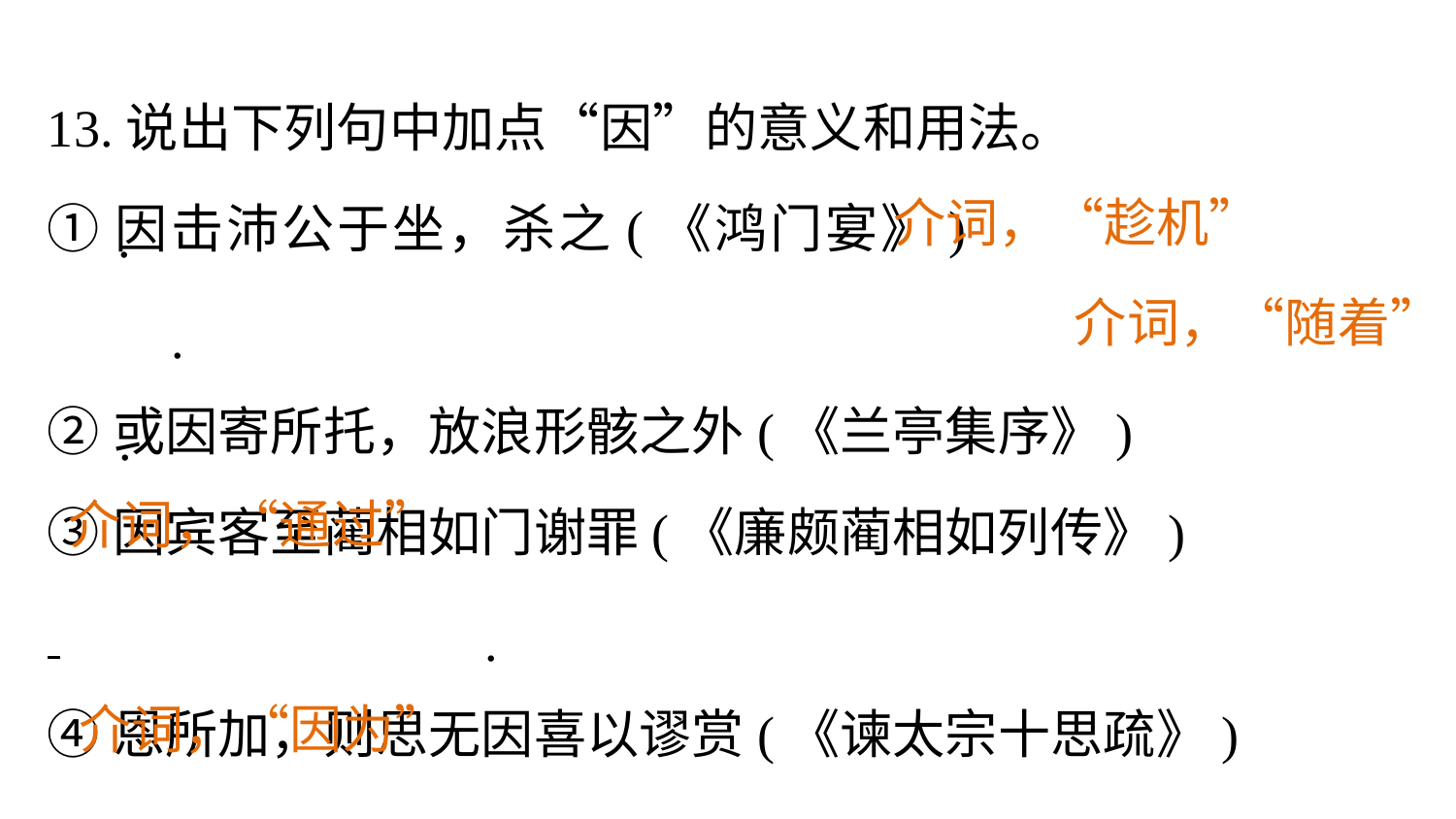

13.说出下列句中加点“因”的意义和用法。
①因击沛公于坐，杀之(《鸿门宴》)
②或因寄所托，放浪形骸之外(《兰亭集序》)
③因宾客至蔺相如门谢罪(《廉颇蔺相如列传》)

④恩所加，则思无因喜以谬赏(《谏太宗十思疏》)

介词，“趁机”
.
介词，“随着”
.
.
介词，“通过”
.
介词，“因为”